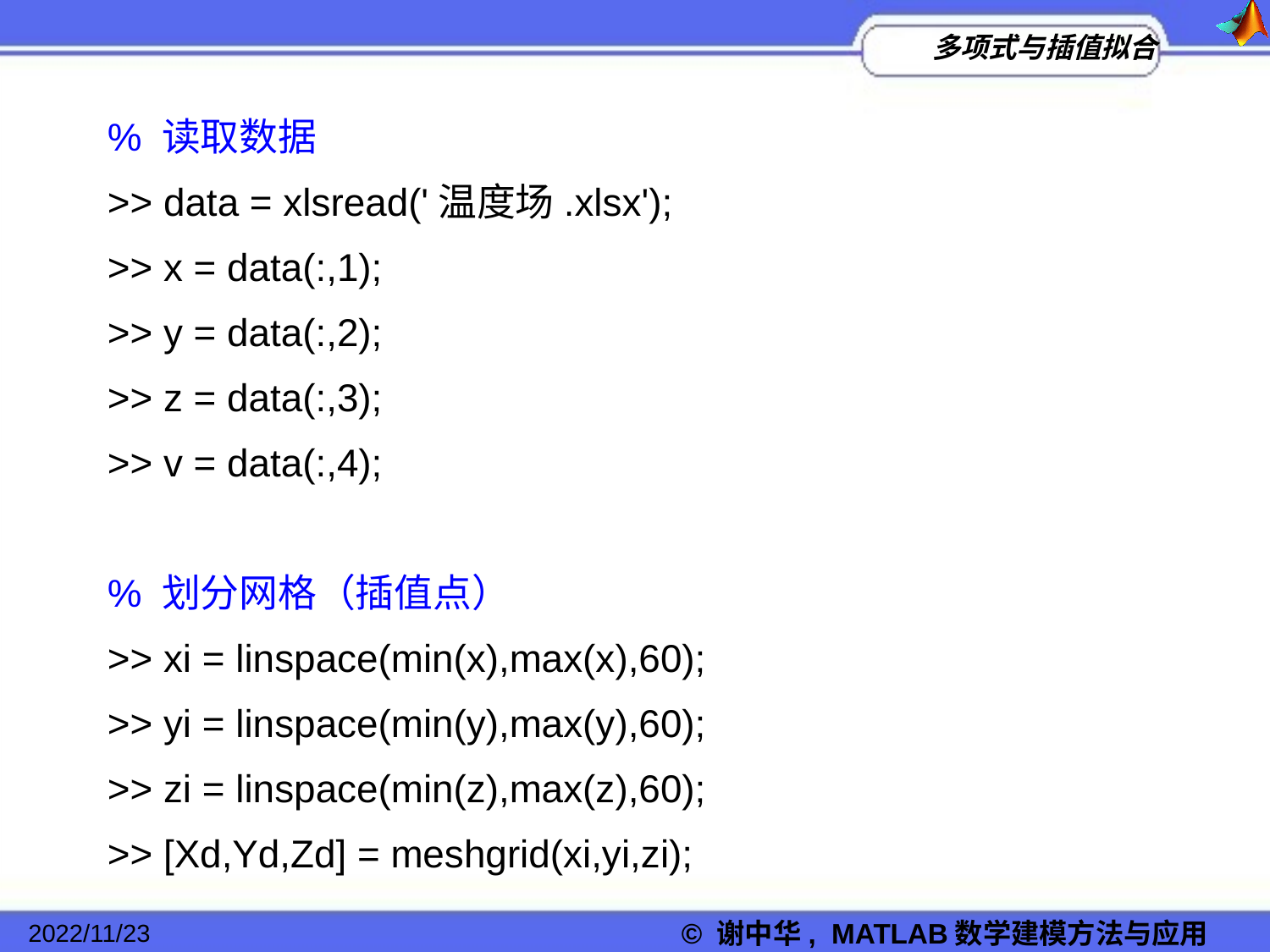

% 读取数据
>> data = xlsread('温度场.xlsx');
>> x = data(:,1);
>> y = data(:,2);
>> z = data(:,3);
>> v = data(:,4);

% 划分网格（插值点）
>> xi = linspace(min(x),max(x),60);
>> yi = linspace(min(y),max(y),60);
>> zi = linspace(min(z),max(z),60);
>> [Xd,Yd,Zd] = meshgrid(xi,yi,zi);
© 谢中华,  MATLAB数学建模方法与应用
2022/11/23